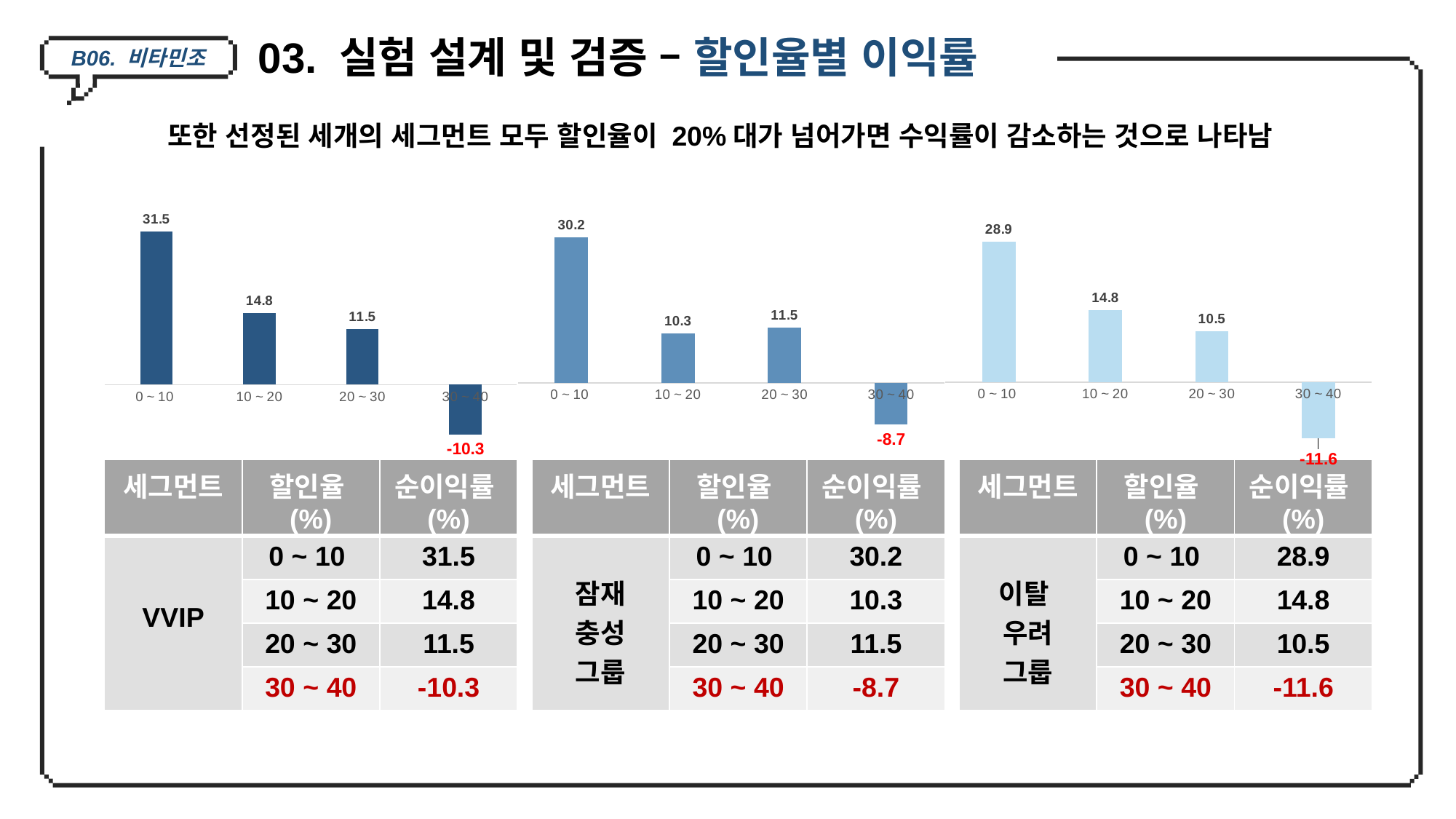

03. 실험 설계 및 검증 – 할인율별 이익률

B06. 비타민조

또한 선정된 세개의 세그먼트 모두 할인율이 20%대가 넘어가면 수익률이 감소하는 것으로 나타남

### Chart

| Category | 순 이익률(%) |
|---|---|
| 0 ~ 10  | 31.5 |
| 10 ~ 20 | 14.8 |
| 20 ~ 30 | 11.5 |
| 30 ~ 40 | -10.3 |

### Chart

| Category | 순이익률(%) |
|---|---|
| 0 ~ 10  | 30.2 |
| 10 ~ 20 | 10.3 |
| 20 ~ 30 | 11.5 |
| 30 ~ 40 | -8.7 |

### Chart

| Category | 순이익률(%) |
|---|---|
| 0 ~ 10  | 28.9 |
| 10 ~ 20 | 14.8 |
| 20 ~ 30 | 10.5 |
| 30 ~ 40 | -11.6 |
| 세그먼트 | 할인율(%) | 순이익률(%) |
| --- | --- | --- |
| VVIP | 0 ~ 10 | 31.5 |
|  | 10 ~ 20 | 14.8 |
|  | 20 ~ 30 | 11.5 |
|  | 30 ~ 40 | -10.3 |
| 세그먼트 | 할인율(%) | 순이익률(%) |
| --- | --- | --- |
| 잠재 충성 그룹 | 0 ~ 10 | 30.2 |
|  | 10 ~ 20 | 10.3 |
|  | 20 ~ 30 | 11.5 |
|  | 30 ~ 40 | -8.7 |
| 세그먼트 | 할인율(%) | 순이익률(%) |
| --- | --- | --- |
| 이탈 우려 그룹 | 0 ~ 10 | 28.9 |
|  | 10 ~ 20 | 14.8 |
|  | 20 ~ 30 | 10.5 |
|  | 30 ~ 40 | -11.6 |